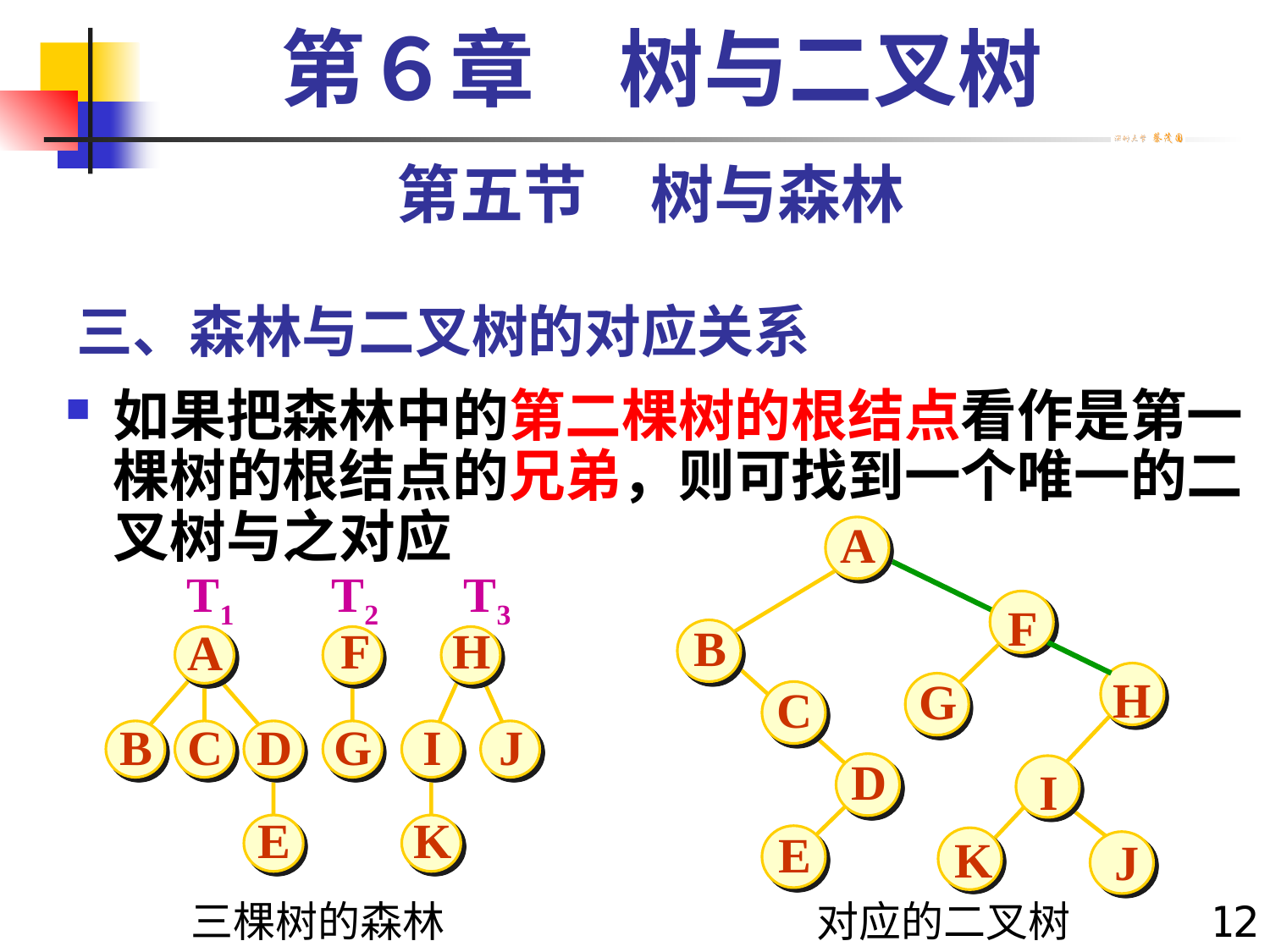

第６章　树与二叉树
第五节　树与森林
# 三、森林与二叉树的对应关系
如果把森林中的第二棵树的根结点看作是第一棵树的根结点的兄弟，则可找到一个唯一的二叉树与之对应
A

F

B

H

G
C

D

I

E
K
J

T1        T2       T3
F
H
A

B
C
D
G
I
J

E
K

三棵树的森林
对应的二叉树
12